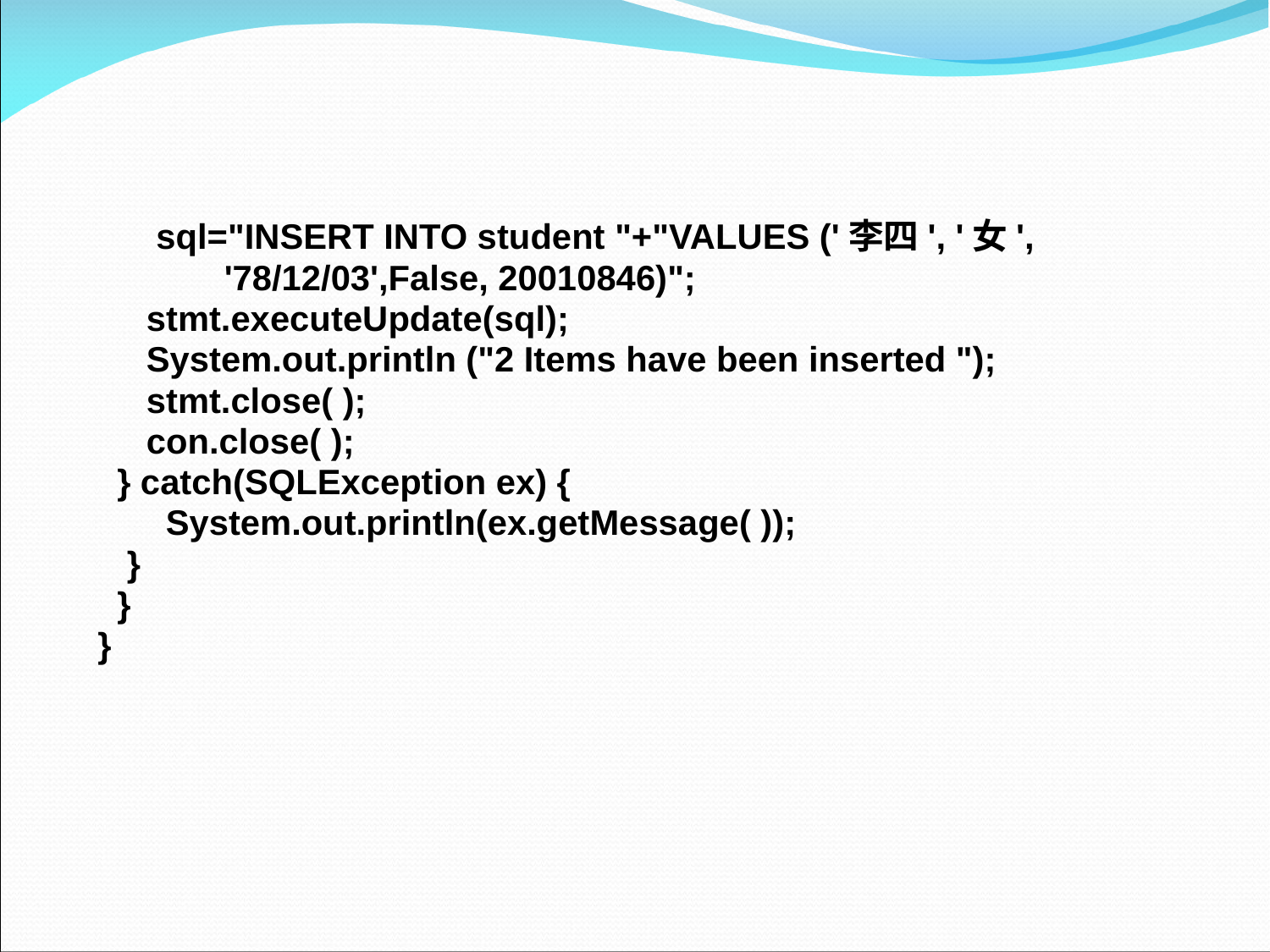

sql="INSERT INTO student "+"VALUES ('李四', '女',
             '78/12/03',False, 20010846)";
     stmt.executeUpdate(sql);
     System.out.println ("2 Items have been inserted ");
     stmt.close( );
     con.close( );
  } catch(SQLException ex) {
       System.out.println(ex.getMessage( ));
   }
  }
}